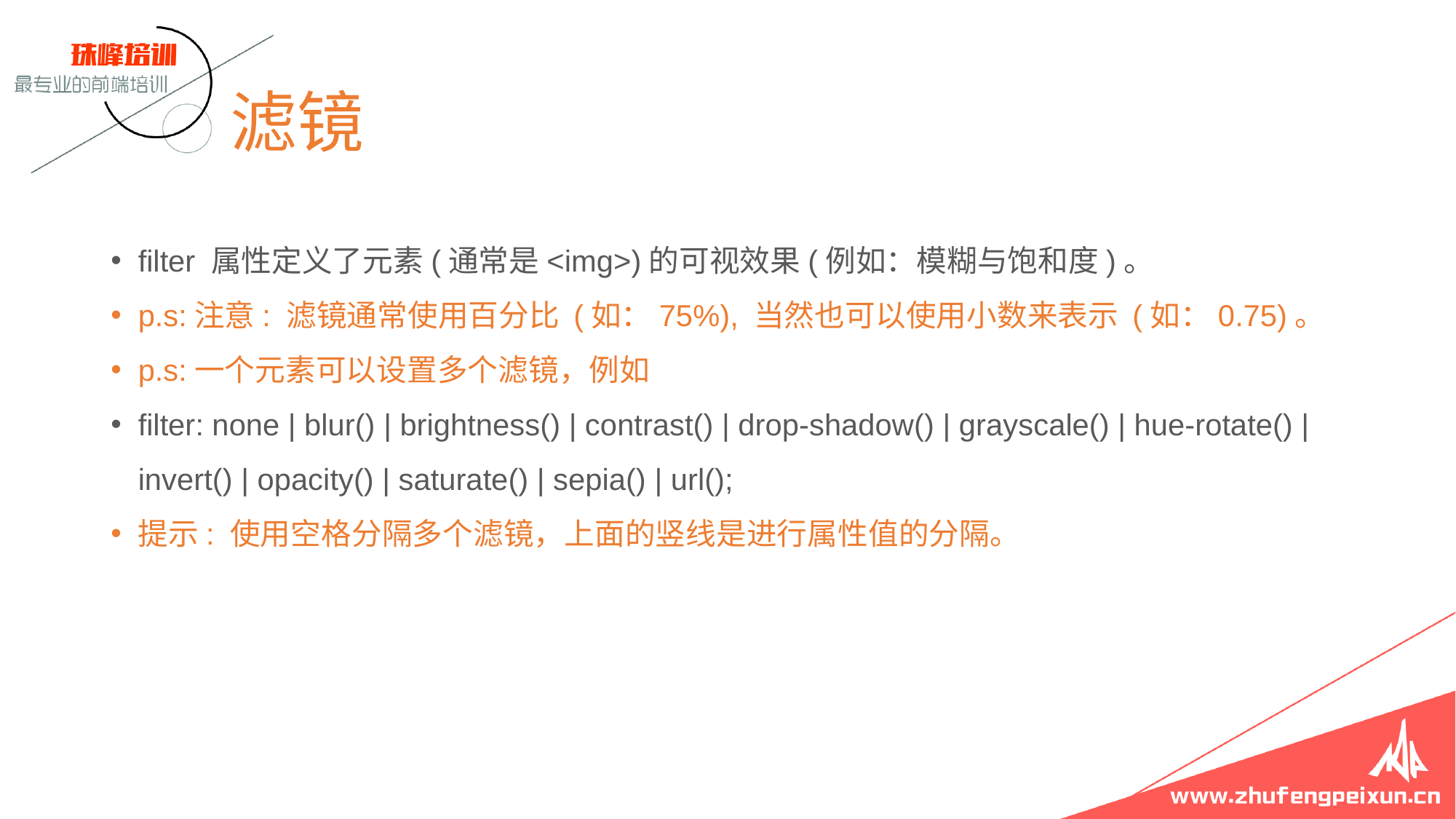

# 滤镜
filter 属性定义了元素(通常是<img>)的可视效果(例如：模糊与饱和度)。
p.s:注意: 滤镜通常使用百分比 (如：75%), 当然也可以使用小数来表示 (如：0.75)。
p.s:一个元素可以设置多个滤镜，例如
filter: none | blur() | brightness() | contrast() | drop-shadow() | grayscale() | hue-rotate() | invert() | opacity() | saturate() | sepia() | url();
提示: 使用空格分隔多个滤镜，上面的竖线是进行属性值的分隔。